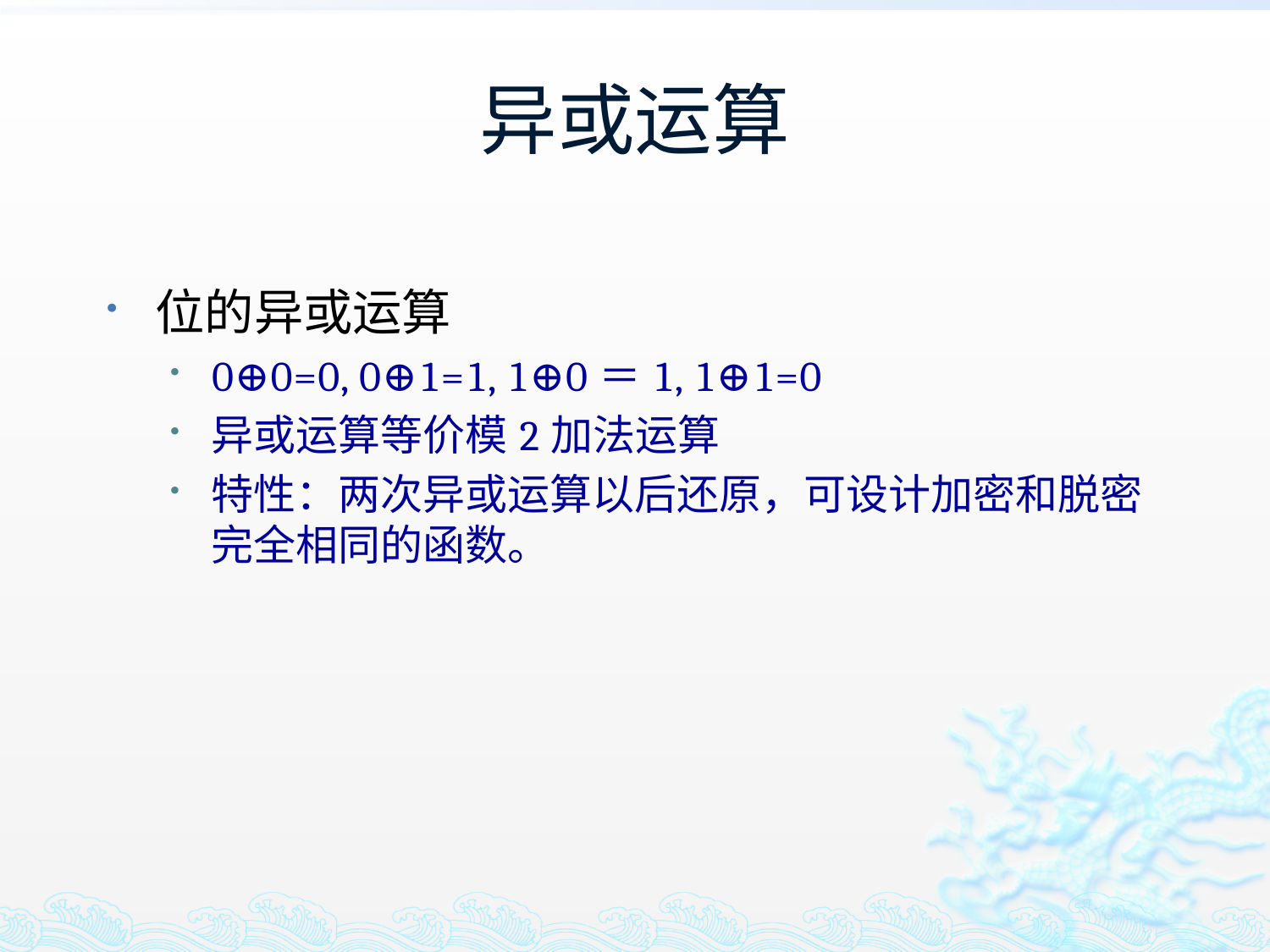

# 异或运算
位的异或运算
0⊕0=0, 0⊕1=1, 1⊕0＝1, 1⊕1=0
异或运算等价模2加法运算
特性：两次异或运算以后还原，可设计加密和脱密完全相同的函数。